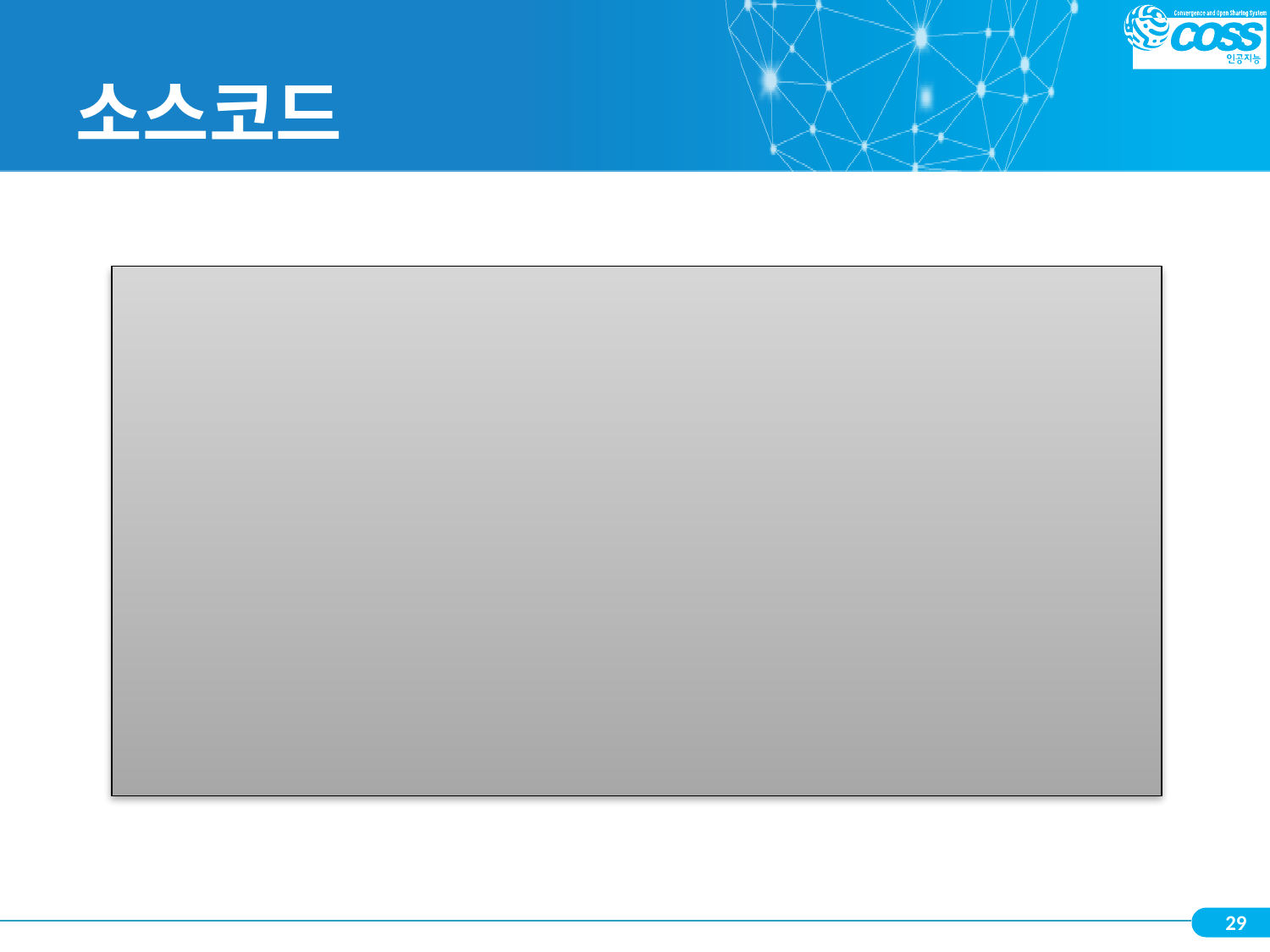

# 소스코드

# 세 개의 정수를 입력받고 합계와 평균을 출력
num1 = int(input("num1 입력: "))
num2 = int(input("num2 입력: "))
num3 = int(input("num3 입력: "))
sum = num1 + num2 + num3
avg = sum / 3
print("합계는", sum,"이고 평균은", avg,"입니다.")